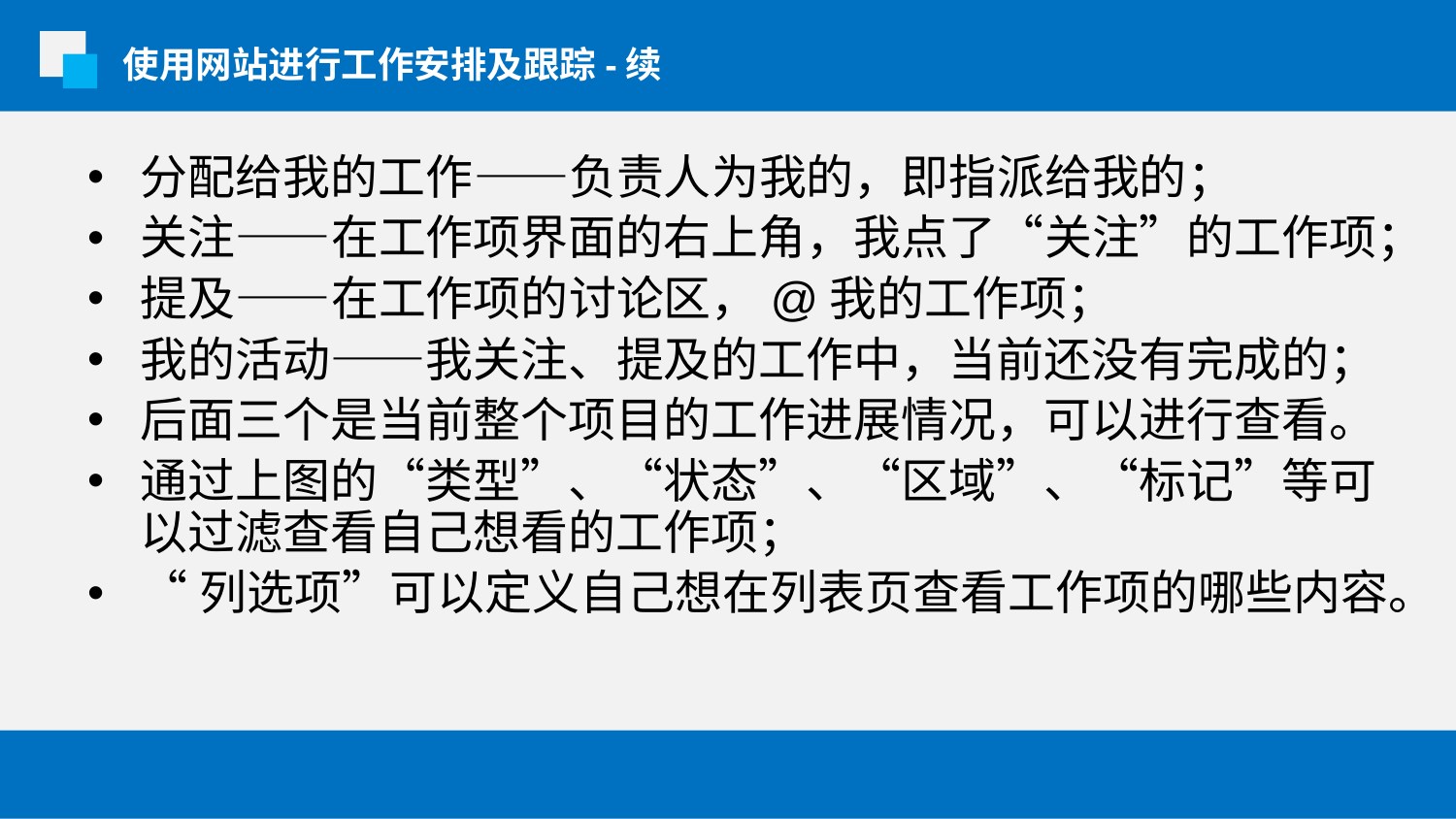

使用网站进行工作安排及跟踪-续

分配给我的工作——负责人为我的，即指派给我的；
关注——在工作项界面的右上角，我点了“关注”的工作项；
提及——在工作项的讨论区，@我的工作项；
我的活动——我关注、提及的工作中，当前还没有完成的；
后面三个是当前整个项目的工作进展情况，可以进行查看。
通过上图的“类型”、“状态”、“区域”、“标记”等可以过滤查看自己想看的工作项；
“列选项”可以定义自己想在列表页查看工作项的哪些内容。